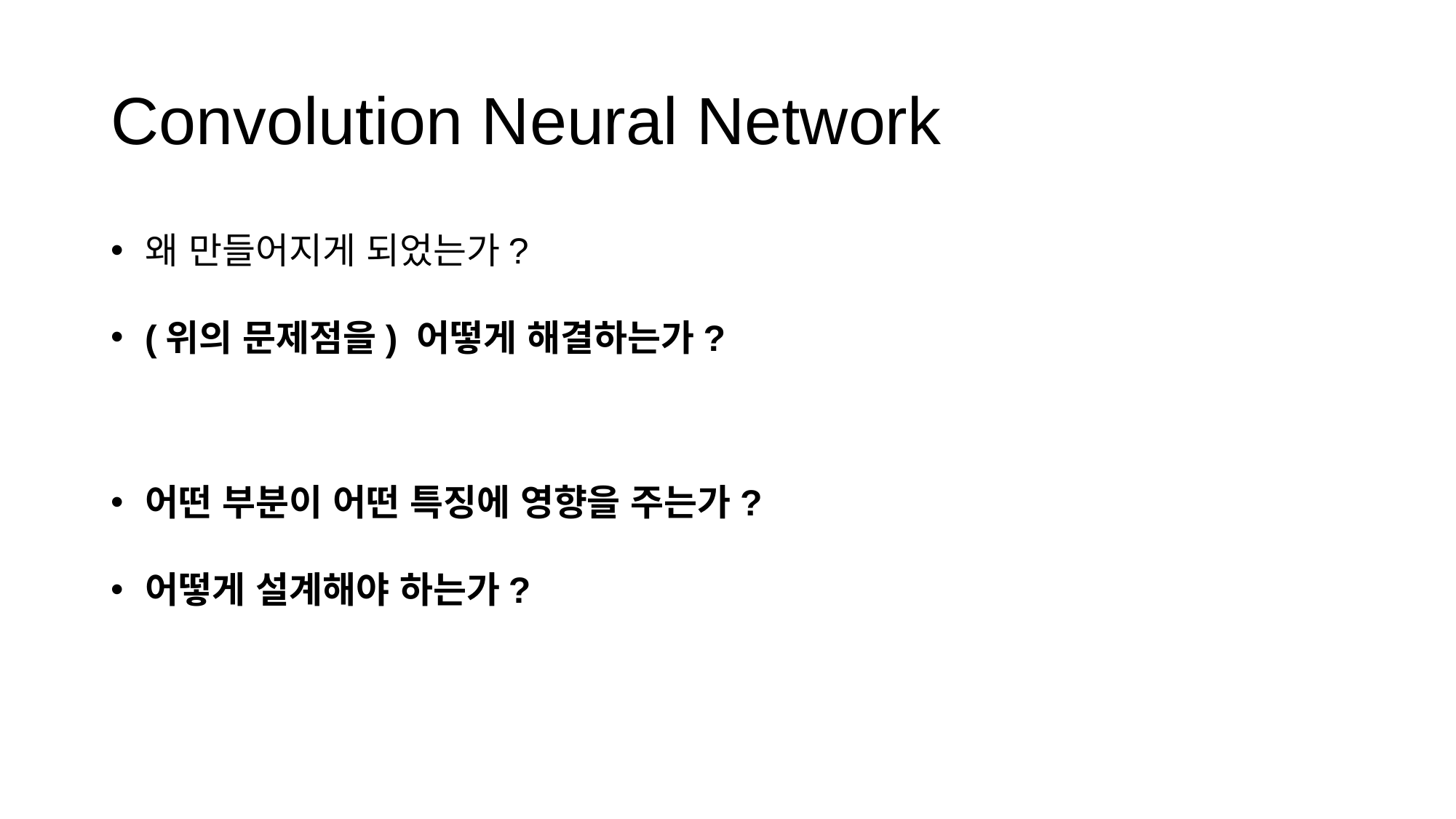

# Convolution Neural Network
왜 만들어지게 되었는가?

(위의 문제점을) 어떻게 해결하는가?

어떤 부분이 어떤 특징에 영향을 주는가?

어떻게 설계해야 하는가?